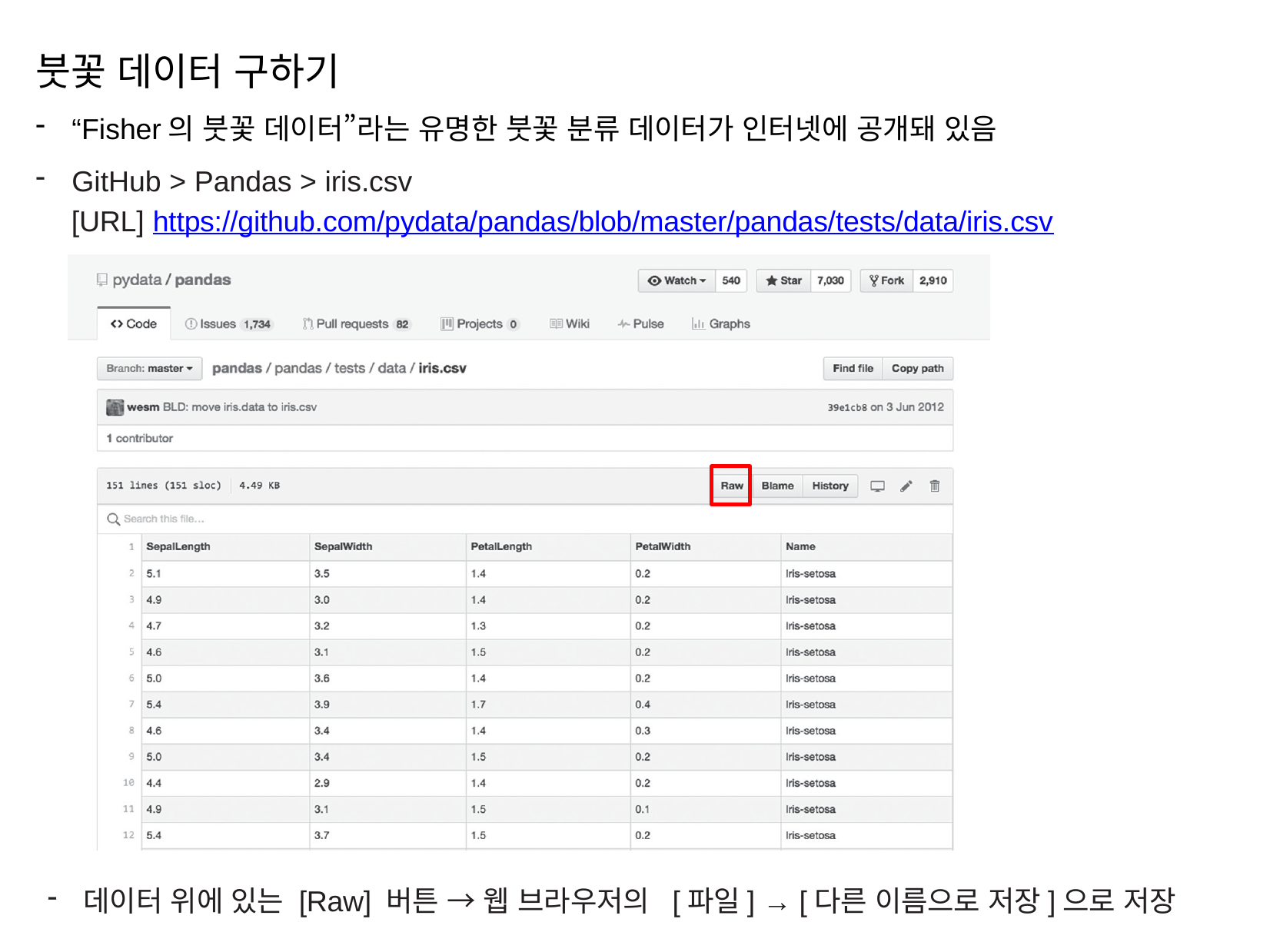

붓꽃 데이터 구하기
“Fisher의 붓꽃 데이터”라는 유명한 붓꽃 분류 데이터가 인터넷에 공개돼 있음
GitHub > Pandas > iris.csv
   [URL] https://github.com/pydata/pandas/blob/master/pandas/tests/data/iris.csv

데이터 위에 있는 [Raw] 버튼 → 웹 브라우저의  [파일] → [다른 이름으로 저장]으로 저장